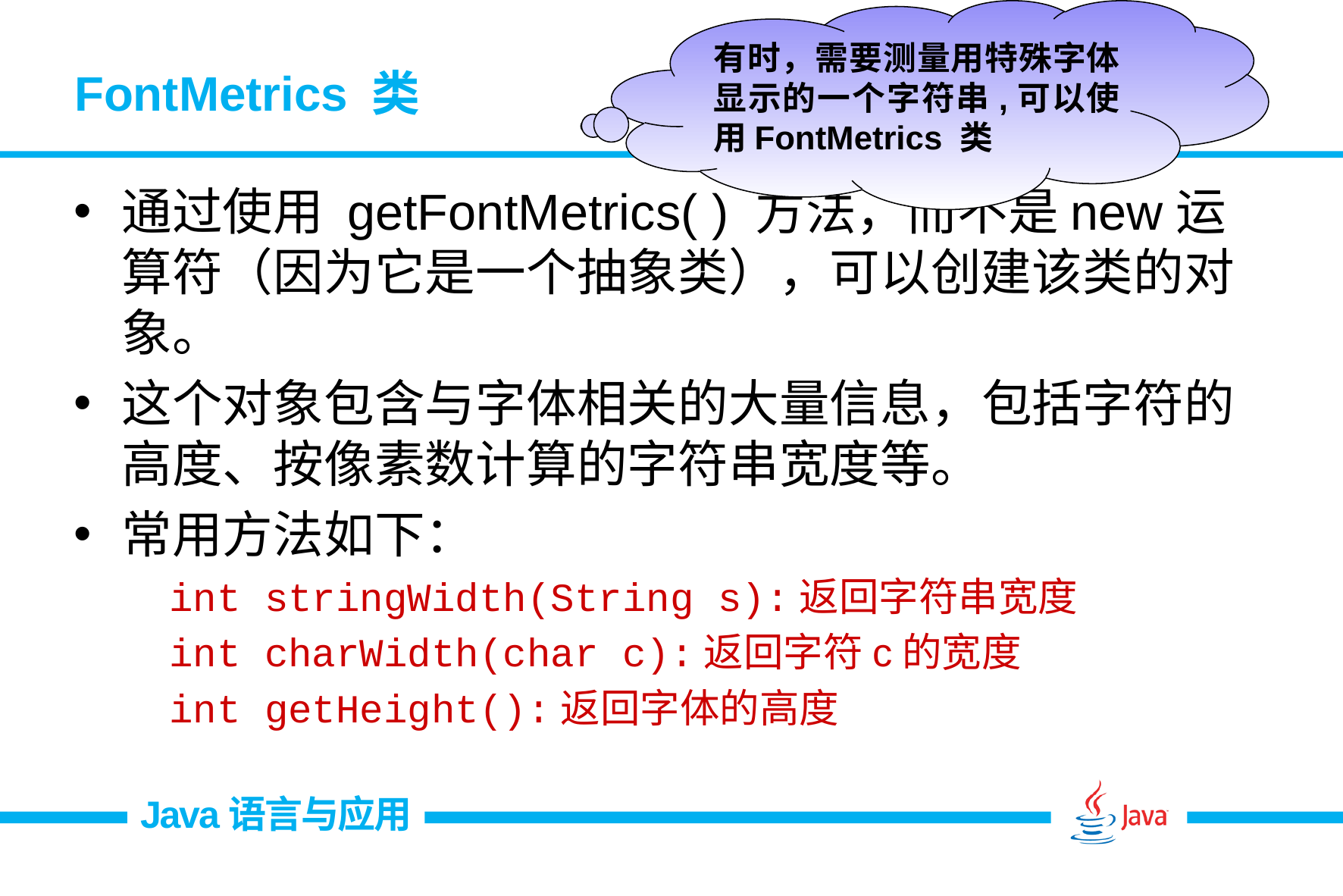

有时，需要测量用特殊字体显示的一个字符串,可以使用FontMetrics 类
# FontMetrics 类
通过使用 getFontMetrics( ) 方法，而不是new运算符（因为它是一个抽象类），可以创建该类的对象。
这个对象包含与字体相关的大量信息，包括字符的高度、按像素数计算的字符串宽度等。
常用方法如下：
    int stringWidth(String s):返回字符串宽度
    int charWidth(char c):返回字符c的宽度
    int getHeight():返回字体的高度